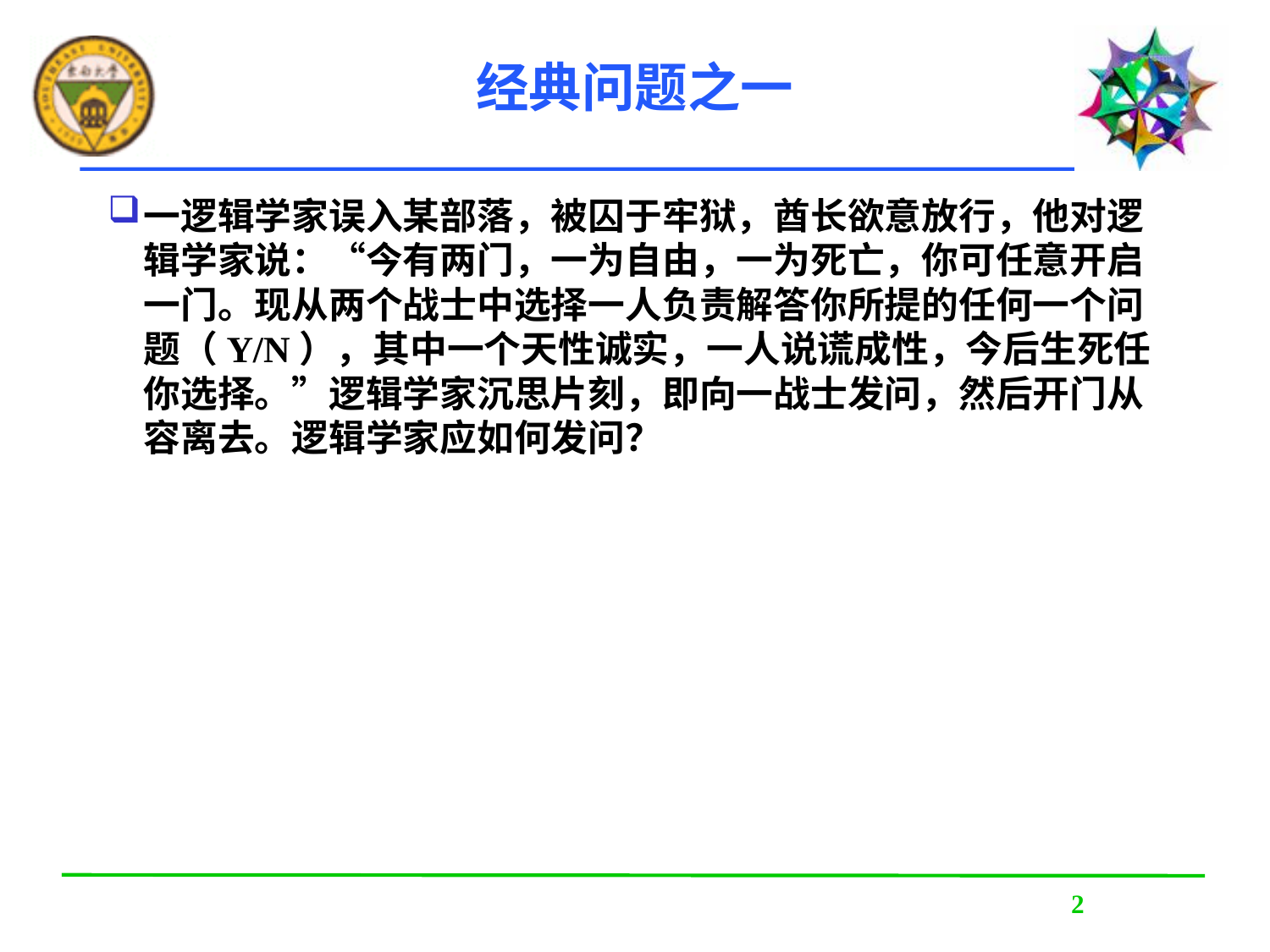

# 经典问题之一
一逻辑学家误入某部落，被囚于牢狱，酋长欲意放行，他对逻辑学家说：“今有两门，一为自由，一为死亡，你可任意开启一门。现从两个战士中选择一人负责解答你所提的任何一个问题（Y/N），其中一个天性诚实，一人说谎成性，今后生死任你选择。”逻辑学家沉思片刻，即向一战士发问，然后开门从容离去。逻辑学家应如何发问？